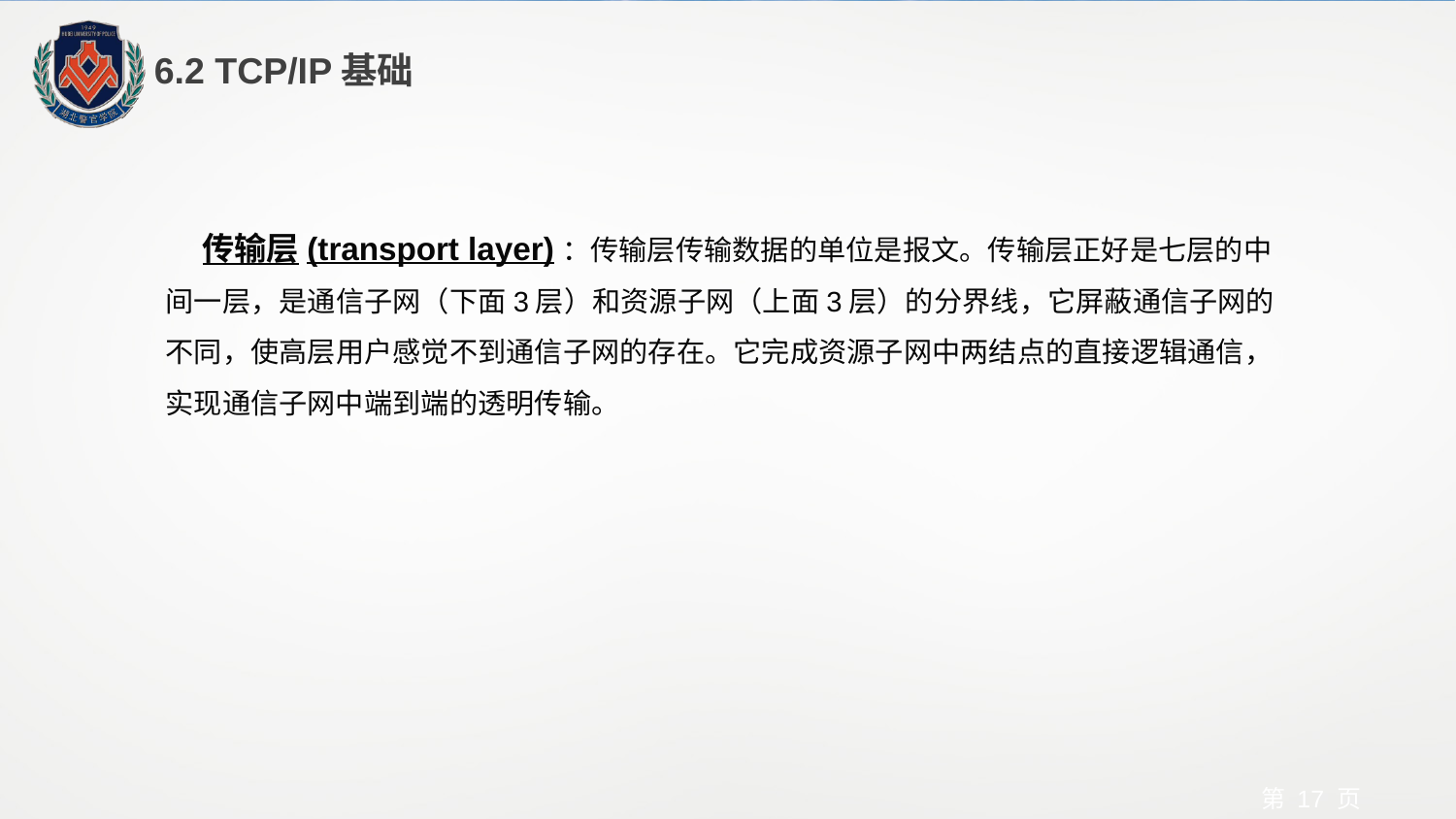

6.2 TCP/IP基础
    传输层(transport layer)：传输层传输数据的单位是报文。传输层正好是七层的中间一层，是通信子网（下面3层）和资源子网（上面3层）的分界线，它屏蔽通信子网的不同，使高层用户感觉不到通信子网的存在。它完成资源子网中两结点的直接逻辑通信，实现通信子网中端到端的透明传输。